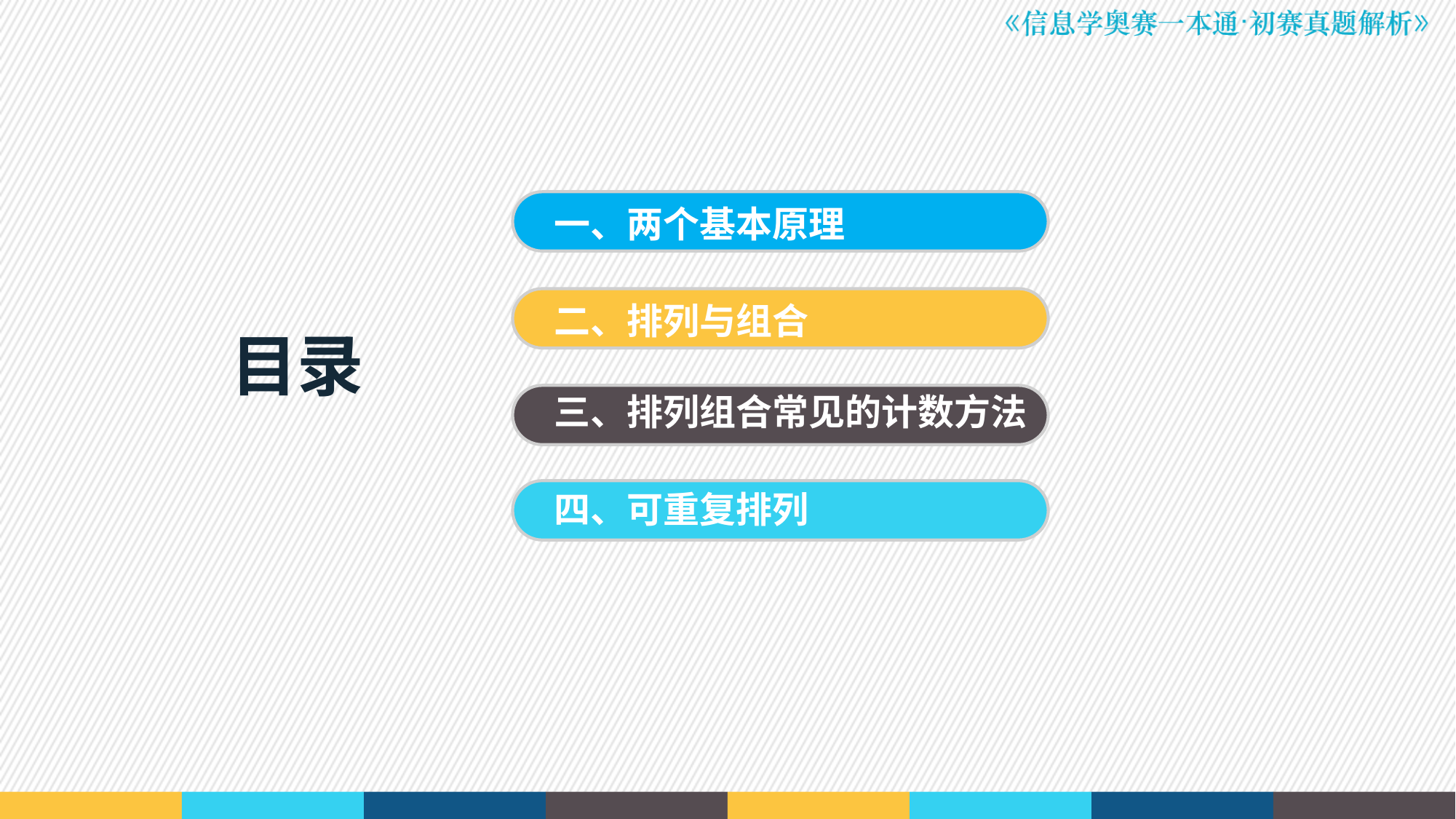

一、两个基本原理

二、排列与组合
目录
三、排列组合常见的计数方法

四、可重复排列